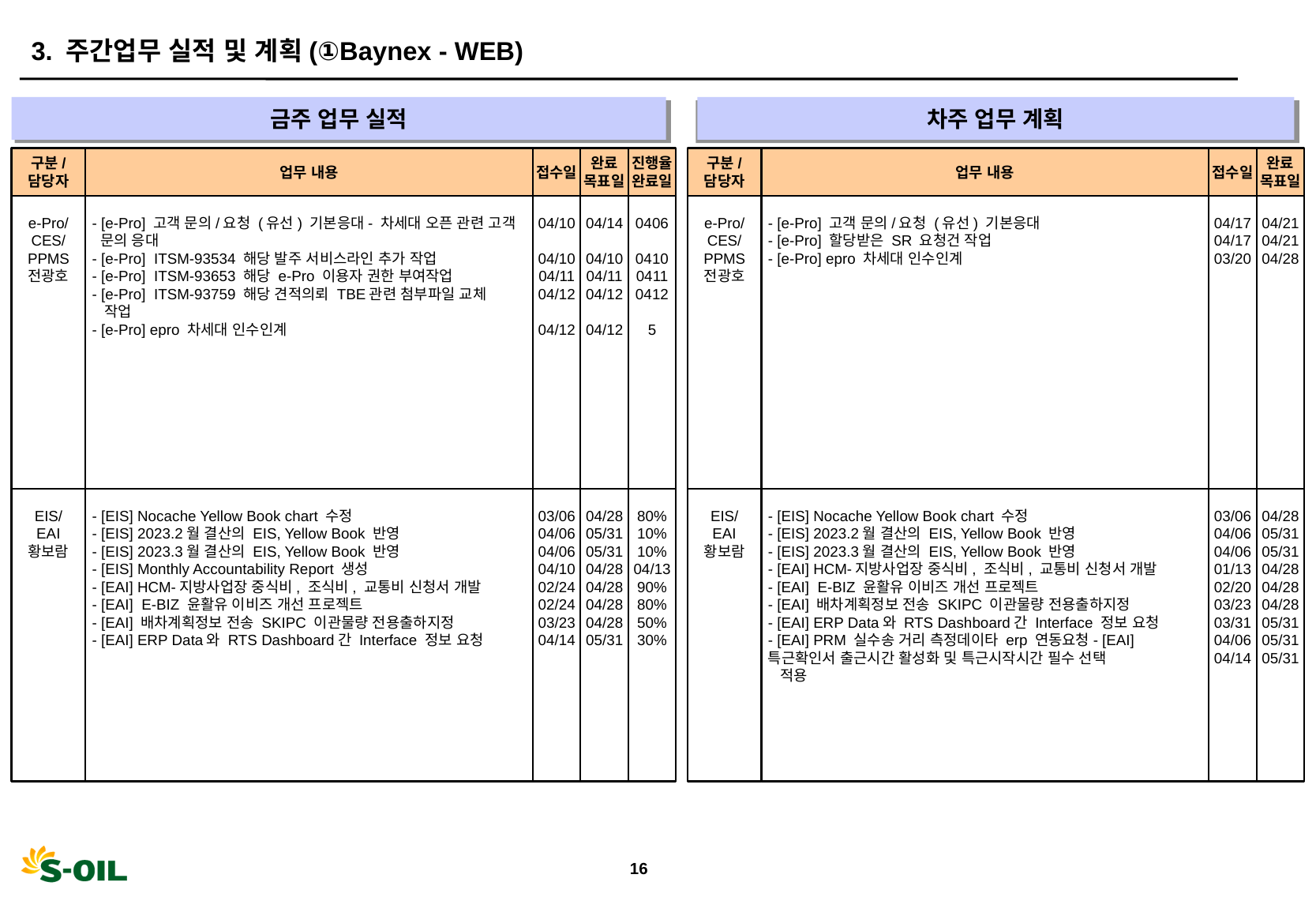

3. 주간업무 실적 및 계획(①Baynex - WEB)
금주 업무 실적
차주 업무 계획
" "
" "
구분/
담당자
업무 내용
접수일
완료
목표일
진행율
완료일
구분/
담당자
업무 내용
접수일
완료
목표일
e-Pro/
CES/
PPMS
전광호

- [e-Pro] 고객 문의/요청 (유선) 기본응대- 차세대 오픈 관련 고객
  문의 응대
- [e-Pro]  ITSM-93534 해당 발주 서비스라인 추가 작업
- [e-Pro]  ITSM-93653 해당 e-Pro 이용자 권한 부여작업
- [e-Pro]  ITSM-93759 해당 견적의뢰 TBE관련 첨부파일 교체
   작업
- [e-Pro] epro 차세대 인수인계
04/10
04/10
04/11
04/12
04/12
04/14
04/10
04/11
04/12
04/12
0406
0410
0411
0412
5
e-Pro/
CES/
PPMS
전광호

- [e-Pro] 고객 문의/요청 (유선) 기본응대
- [e-Pro] 할당받은 SR 요청건 작업
- [e-Pro] epro 차세대 인수인계
04/17
04/17
03/20
04/21
04/21
04/28
EIS/
EAI
황보람

- [EIS] Nocache Yellow Book chart 수정
- [EIS] 2023.2월 결산의 EIS, Yellow Book 반영
- [EIS] 2023.3월 결산의 EIS, Yellow Book 반영
- [EIS] Monthly Accountability Report 생성
- [EAI] HCM-지방사업장 중식비, 조식비, 교통비 신청서 개발
- [EAI]  E-BIZ 윤활유 이비즈 개선 프로젝트
- [EAI] 배차계획정보 전송 SKIPC 이관물량 전용출하지정
- [EAI] ERP Data와 RTS Dashboard간 Interface 정보 요청
03/06
04/06
04/06
04/10
02/24
02/24
03/23
04/14
04/28
05/31
05/31
04/28
04/28
04/28
04/28
05/31
80%
10%
10%
04/13
90%
80%
50%
30%
EIS/
EAI
황보람

- [EIS] Nocache Yellow Book chart 수정
- [EIS] 2023.2월 결산의 EIS, Yellow Book 반영
- [EIS] 2023.3월 결산의 EIS, Yellow Book 반영
- [EAI] HCM-지방사업장 중식비, 조식비, 교통비 신청서 개발
- [EAI]  E-BIZ 윤활유 이비즈 개선 프로젝트
- [EAI] 배차계획정보 전송 SKIPC 이관물량 전용출하지정
- [EAI] ERP Data와 RTS Dashboard간 Interface 정보 요청
- [EAI] PRM 실수송 거리 측정데이타 erp 연동요청- [EAI] 특근확인서 출근시간 활성화 및 특근시작시간 필수 선택
   적용
03/06
04/06
04/06
01/13
02/20
03/23
03/31
04/06
04/14
04/28
05/31
05/31
04/28
04/28
04/28
05/31
05/31
05/31